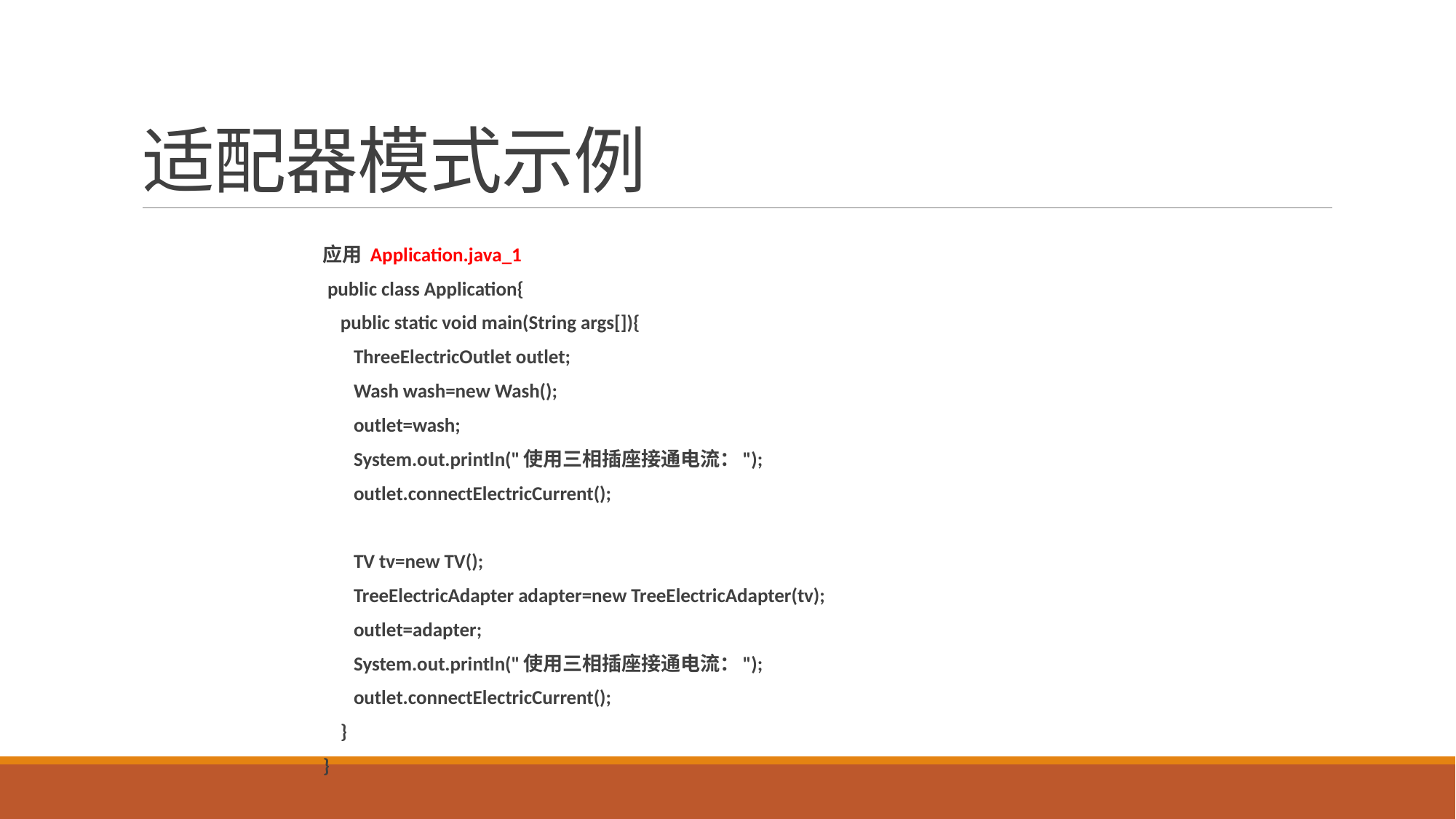

# 适配器模式示例
应用 Application.java_1
 public class Application{
    public static void main(String args[]){
       ThreeElectricOutlet outlet;
       Wash wash=new Wash();
       outlet=wash;
       System.out.println("使用三相插座接通电流：");
       outlet.connectElectricCurrent();

       TV tv=new TV();
       TreeElectricAdapter adapter=new TreeElectricAdapter(tv);
       outlet=adapter;
       System.out.println("使用三相插座接通电流：");
       outlet.connectElectricCurrent();
    }
}